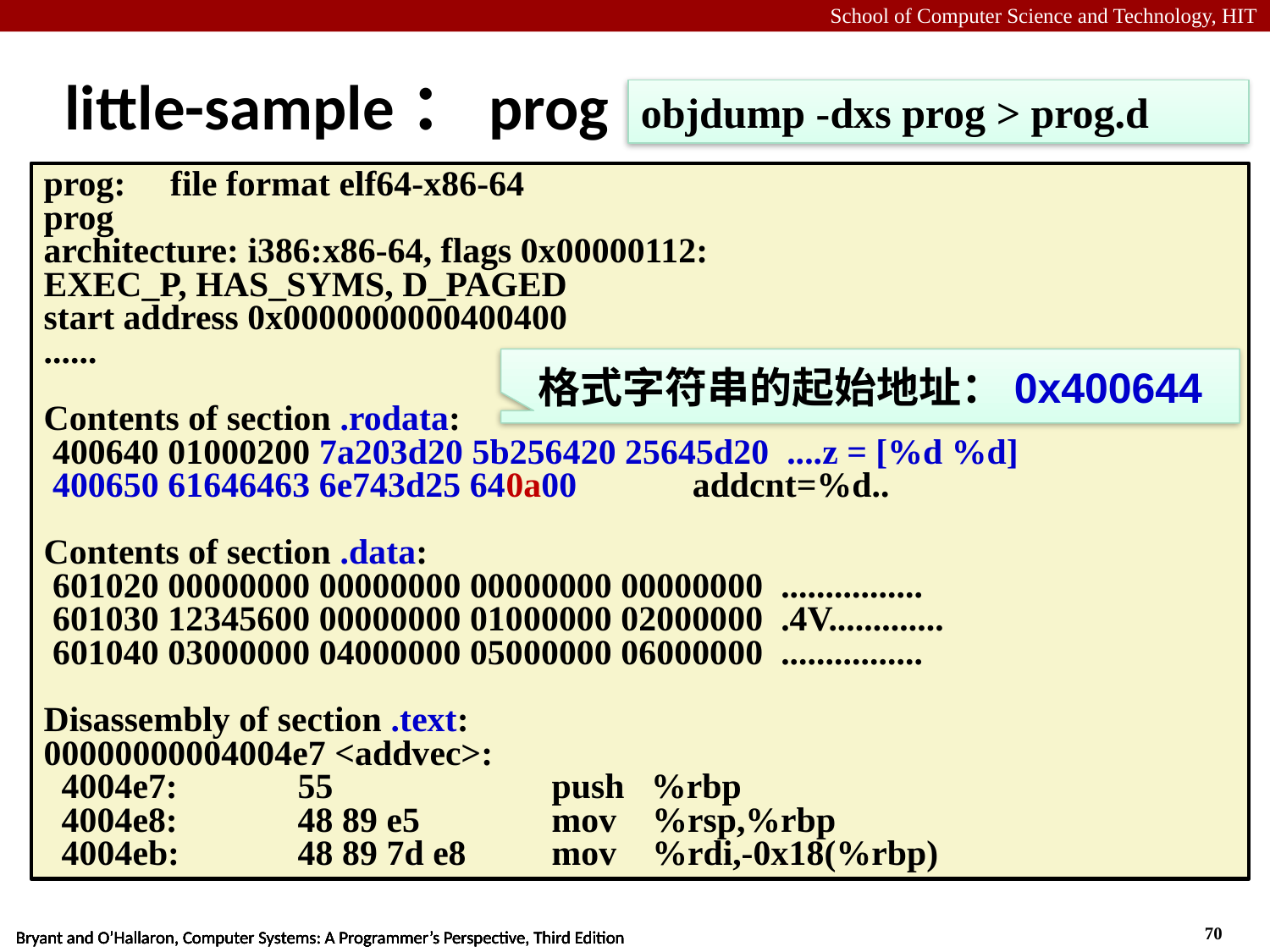

# little-sample：prog
objdump -dxs prog > prog.d
prog:     file format elf64-x86-64
prog
architecture: i386:x86-64, flags 0x00000112:
EXEC_P, HAS_SYMS, D_PAGED
start address 0x0000000000400400
......

Contents of section .rodata:
 400640 01000200 7a203d20 5b256420 25645d20  ....z = [%d %d]
 400650 61646463 6e743d25 640a00             addcnt=%d..

Contents of section .data:
 601020 00000000 00000000 00000000 00000000  ................
 601030 12345600 00000000 01000000 02000000  .4V.............
 601040 03000000 04000000 05000000 06000000  ................

Disassembly of section .text:
00000000004004e7 <addvec>:
  4004e7:	55                   	push   %rbp
  4004e8:	48 89 e5             	mov    %rsp,%rbp
  4004eb:	48 89 7d e8         	mov    %rdi,-0x18(%rbp)

格式字符串的起始地址：0x400644